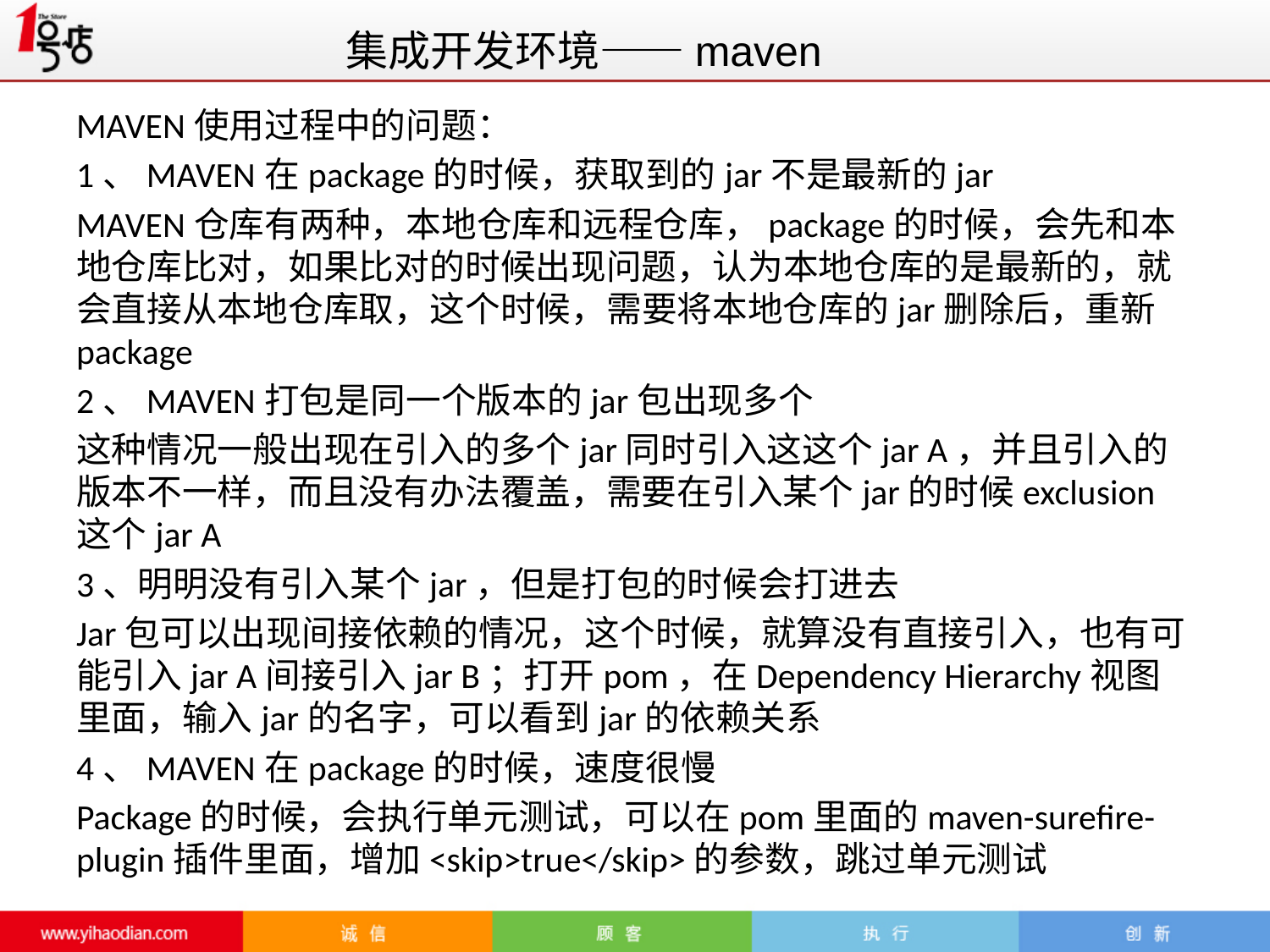

# 集成开发环境——maven
MAVEN使用过程中的问题：
1、MAVEN在package的时候，获取到的jar不是最新的jar
MAVEN仓库有两种，本地仓库和远程仓库，package的时候，会先和本地仓库比对，如果比对的时候出现问题，认为本地仓库的是最新的，就会直接从本地仓库取，这个时候，需要将本地仓库的jar删除后，重新package
2、MAVEN打包是同一个版本的jar包出现多个
这种情况一般出现在引入的多个jar同时引入这这个jar A，并且引入的版本不一样，而且没有办法覆盖，需要在引入某个jar的时候exclusion这个jar A
3、明明没有引入某个jar，但是打包的时候会打进去
Jar包可以出现间接依赖的情况，这个时候，就算没有直接引入，也有可能引入jar A间接引入jar B；打开pom，在Dependency Hierarchy视图里面，输入jar的名字，可以看到jar的依赖关系
4、MAVEN在package的时候，速度很慢
Package的时候，会执行单元测试，可以在pom里面的maven-surefire-plugin插件里面，增加<skip>true</skip>的参数，跳过单元测试